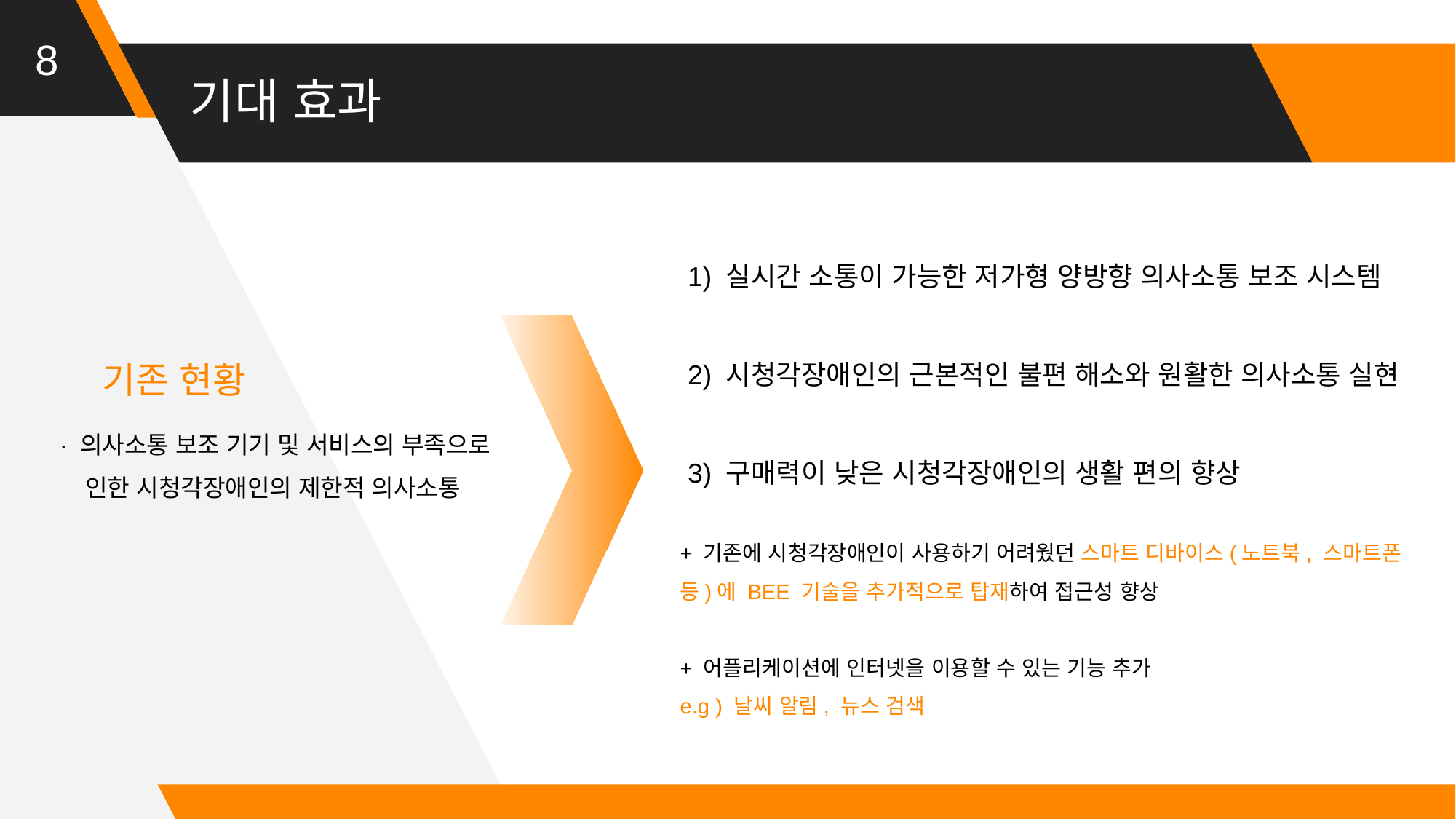

8
# 기대 효과
 1) 실시간 소통이 가능한 저가형 양방향 의사소통 보조 시스템

 2) 시청각장애인의 근본적인 불편 해소와 원활한 의사소통 실현

 3) 구매력이 낮은 시청각장애인의 생활 편의 향상

기존 현황
· 의사소통 보조 기기 및 서비스의 부족으로
   인한 시청각장애인의 제한적 의사소통
+ 기존에 시청각장애인이 사용하기 어려웠던 스마트 디바이스(노트북, 스마트폰 등)에 BEE 기술을 추가적으로 탑재하여 접근성 향상

+ 어플리케이션에 인터넷을 이용할 수 있는 기능 추가
e.g ) 날씨 알림, 뉴스 검색